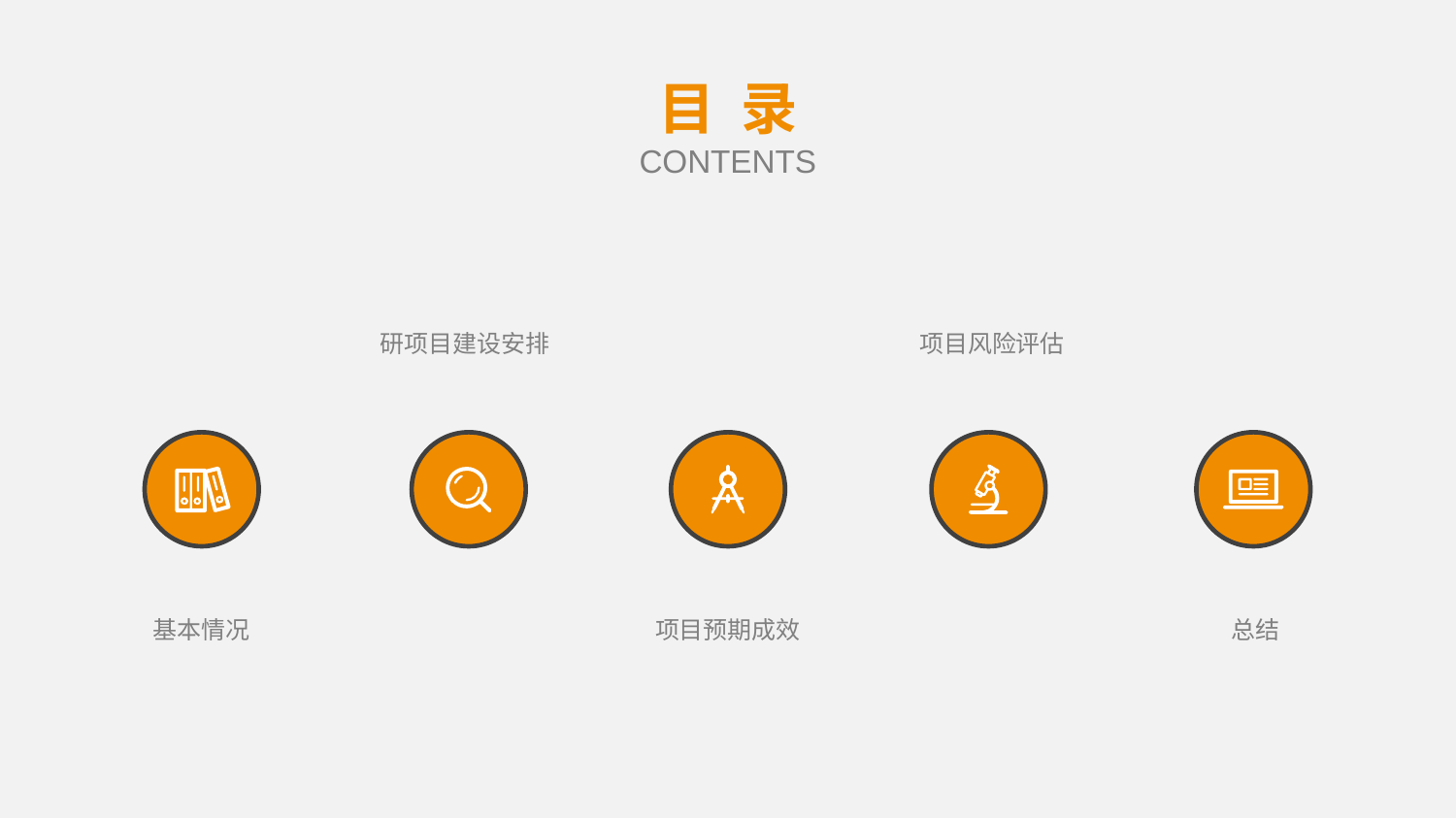

目  录
CONTENTS
研项目建设安排
项目风险评估

基本情况
项目预期成效
总结